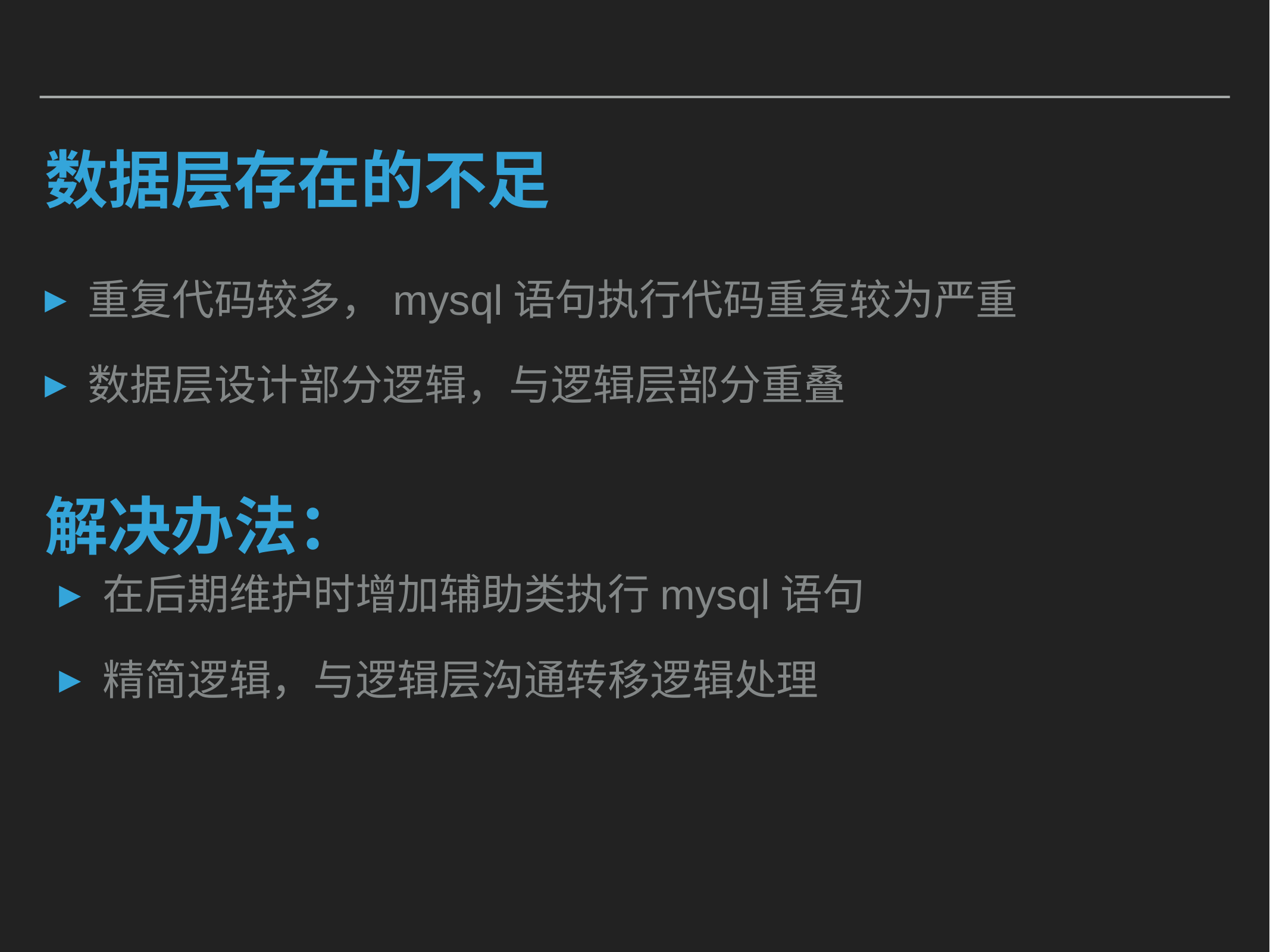

# 数据层存在的不足
重复代码较多，mysql语句执行代码重复较为严重
数据层设计部分逻辑，与逻辑层部分重叠
解决办法：
在后期维护时增加辅助类执行mysql语句
精简逻辑，与逻辑层沟通转移逻辑处理